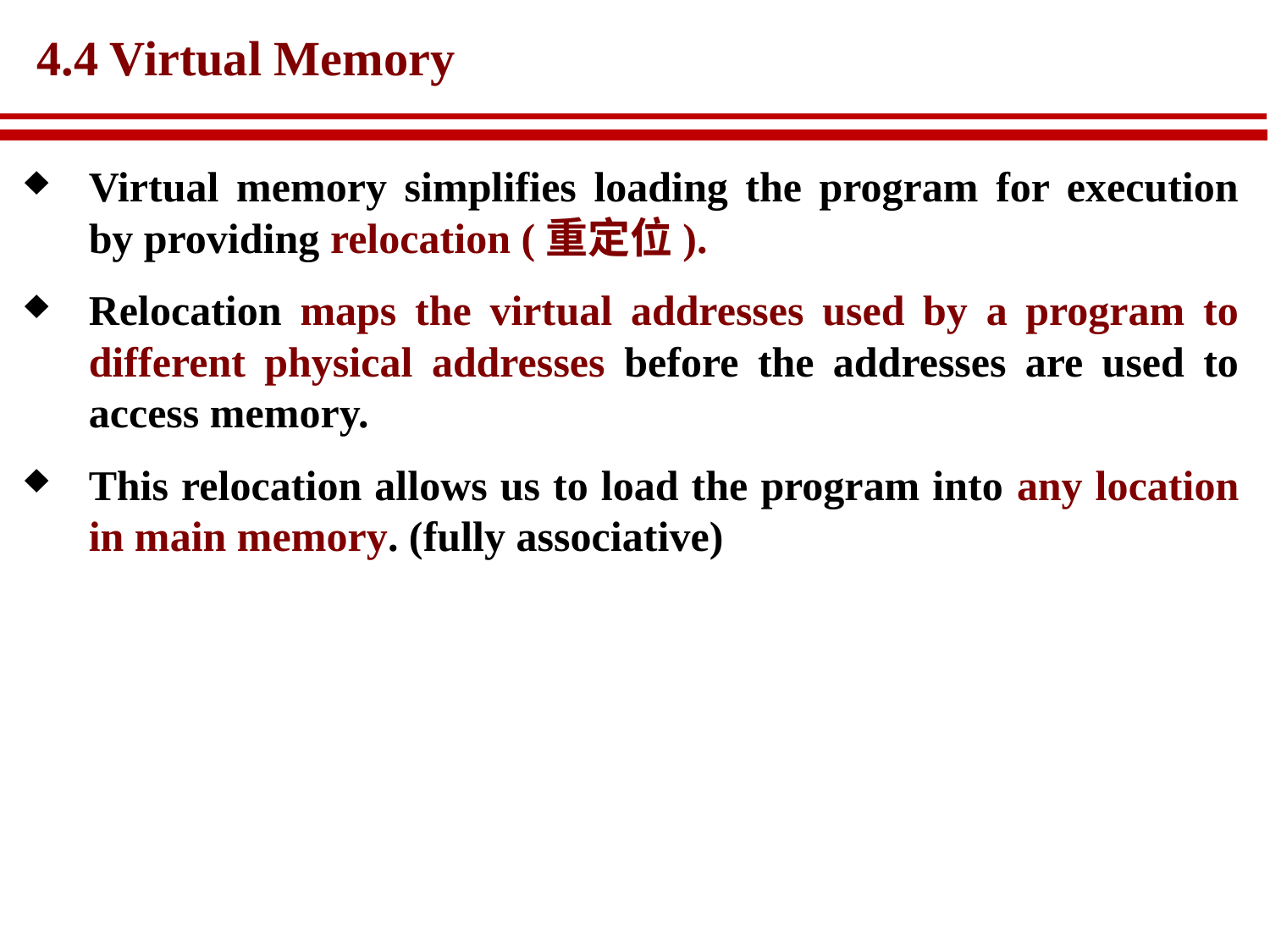

# 4.4 Virtual Memory
Virtual memory simplifies loading the program for execution by providing relocation (重定位).
Relocation maps the virtual addresses used by a program to different physical addresses before the addresses are used to access memory.
This relocation allows us to load the program into any location in main memory. (fully associative)